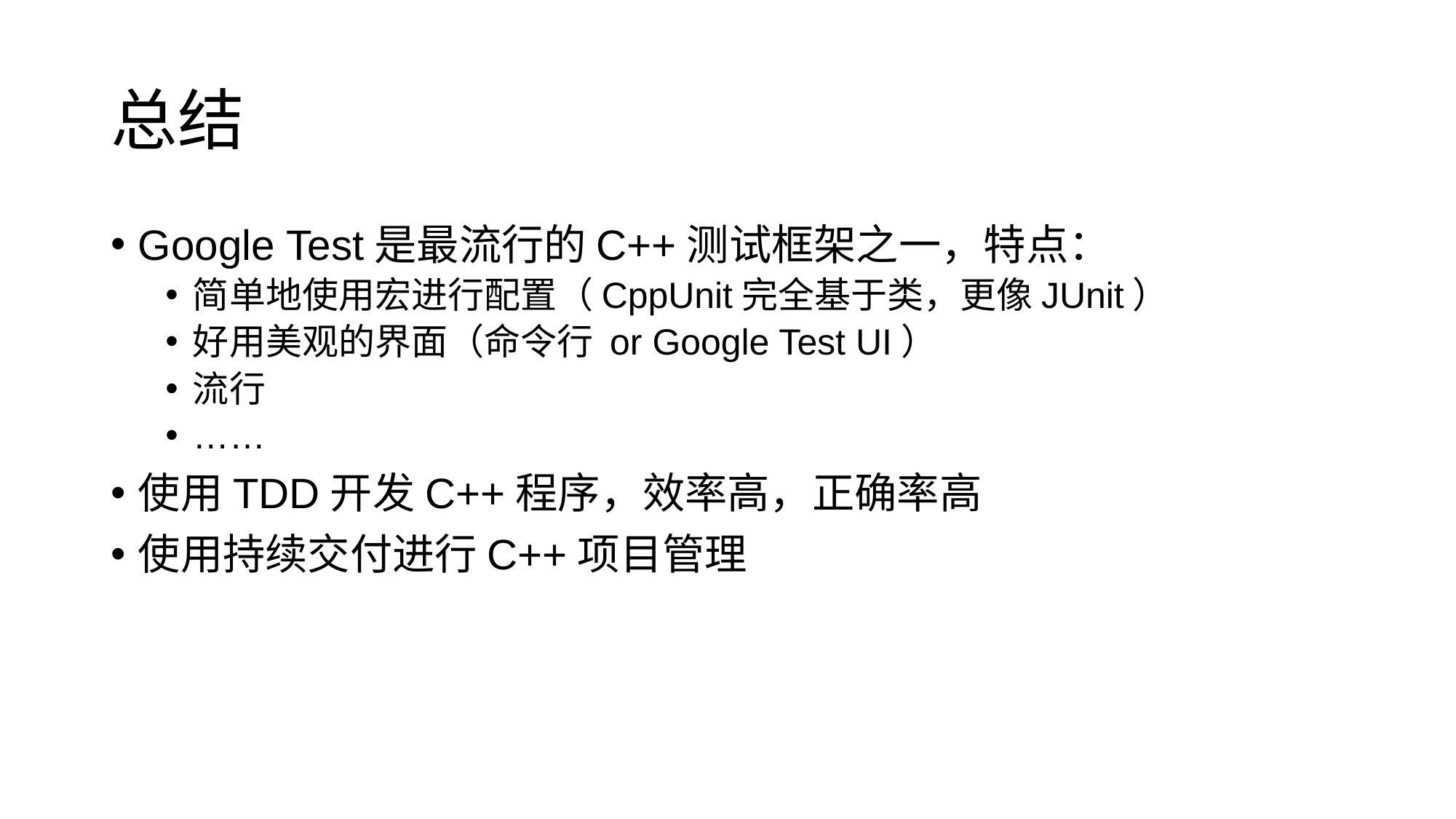

# 总结
Google Test是最流行的C++测试框架之一，特点：
简单地使用宏进行配置（CppUnit完全基于类，更像JUnit）
好用美观的界面（命令行 or Google Test UI）
流行
……
使用TDD开发C++程序，效率高，正确率高
使用持续交付进行C++项目管理